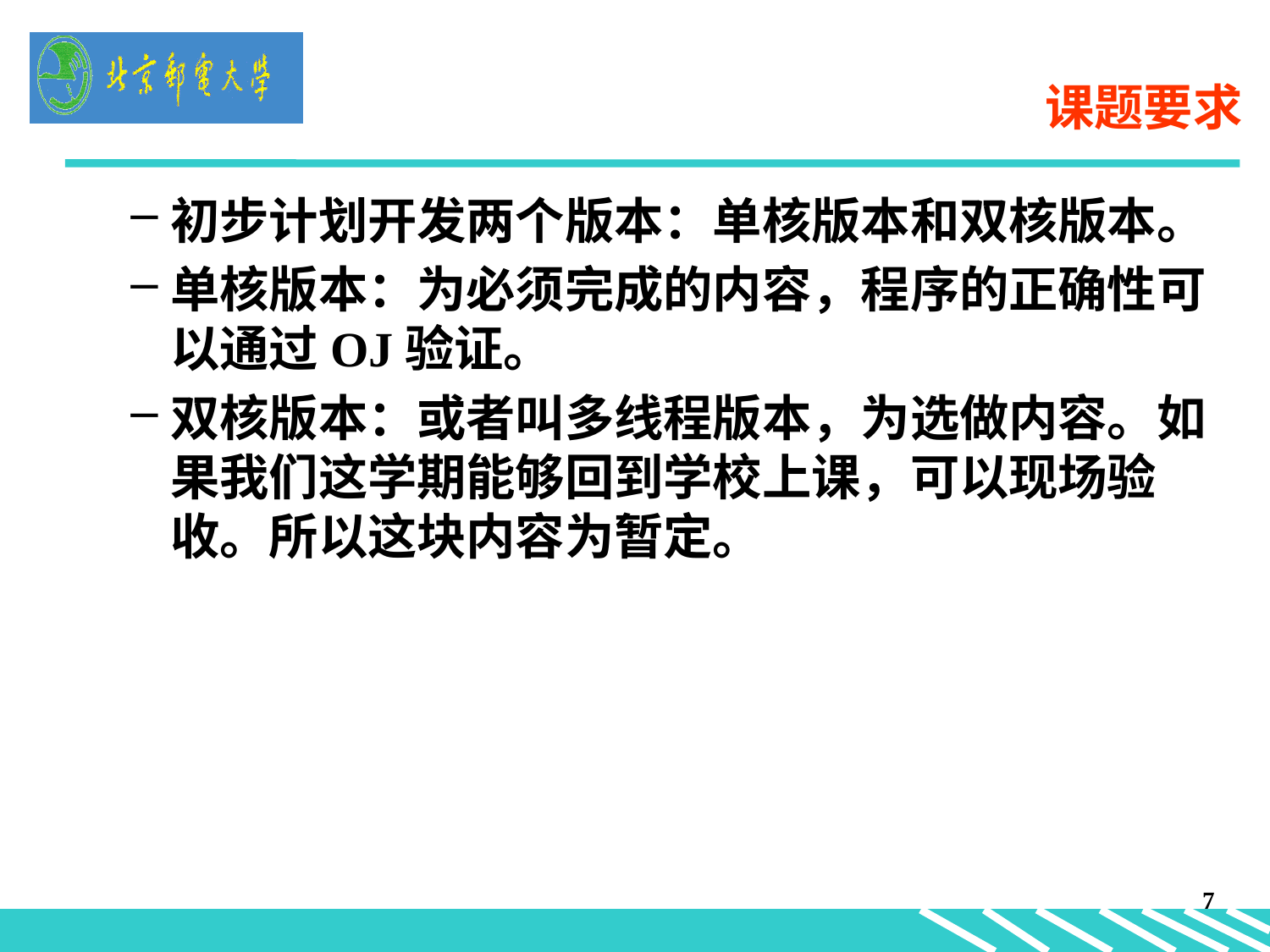

# 课题要求
初步计划开发两个版本：单核版本和双核版本。
单核版本：为必须完成的内容，程序的正确性可以通过OJ验证。
双核版本：或者叫多线程版本，为选做内容。如果我们这学期能够回到学校上课，可以现场验收。所以这块内容为暂定。
7